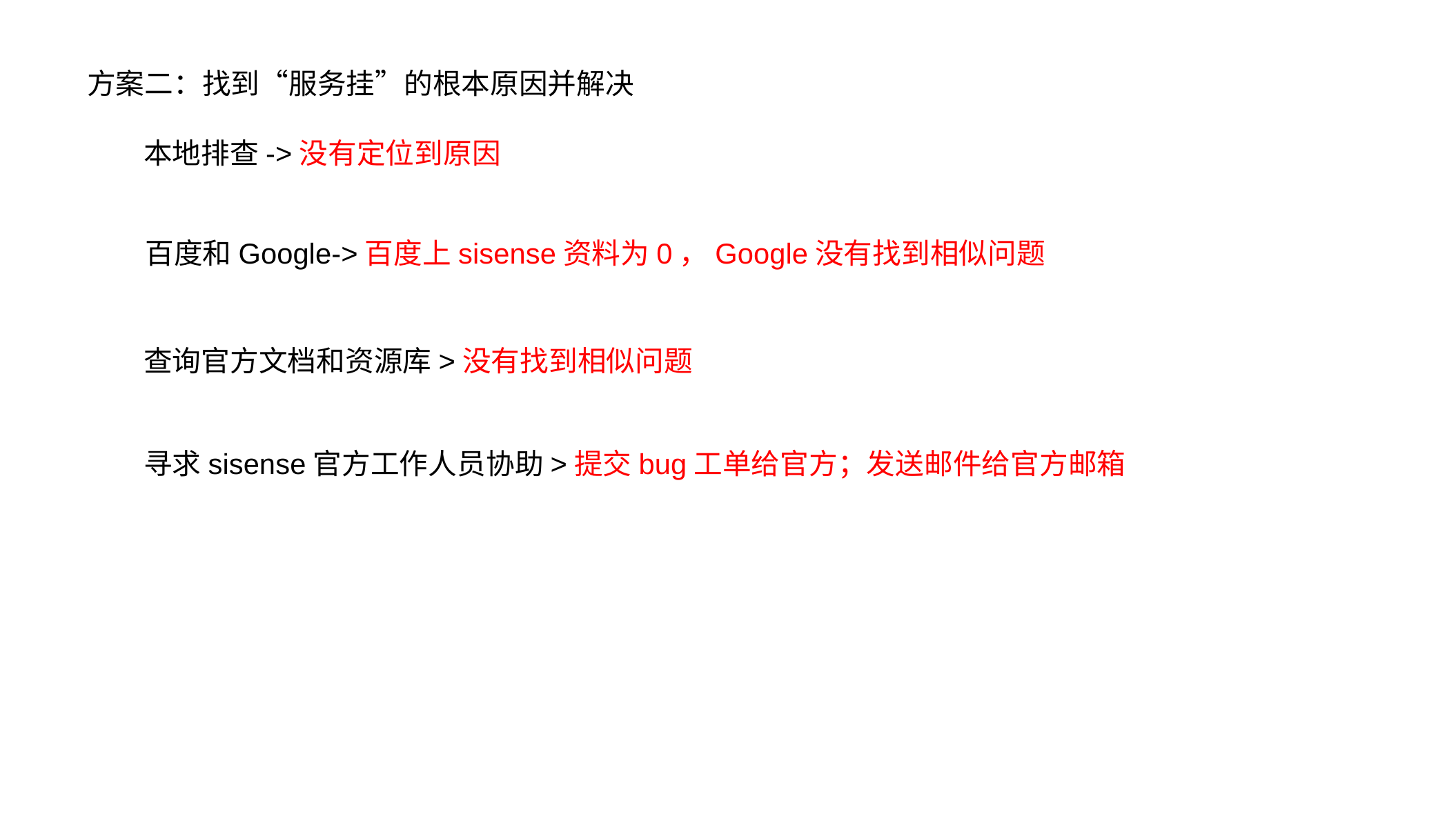

方案二：找到“服务挂”的根本原因并解决
本地排查->没有定位到原因
百度和Google->百度上sisense资料为0，Google没有找到相似问题
查询官方文档和资源库>没有找到相似问题
寻求sisense官方工作人员协助>提交bug工单给官方；发送邮件给官方邮箱